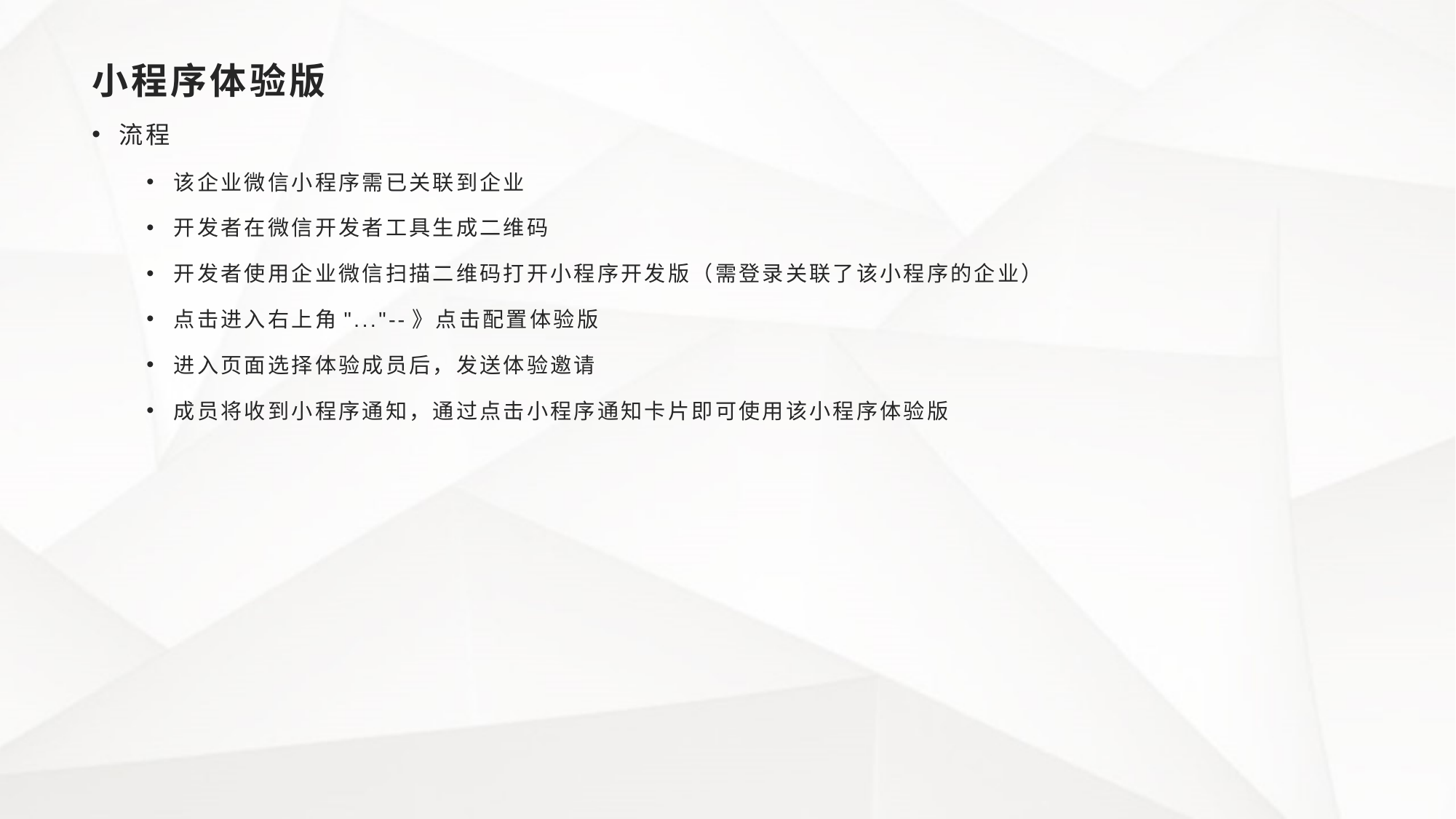

# 小程序体验版
流程
该企业微信小程序需已关联到企业
开发者在微信开发者工具生成二维码
开发者使用企业微信扫描二维码打开小程序开发版（需登录关联了该小程序的企业）
点击进入右上角"..."--》点击配置体验版
进入页面选择体验成员后，发送体验邀请
成员将收到小程序通知，通过点击小程序通知卡片即可使用该小程序体验版